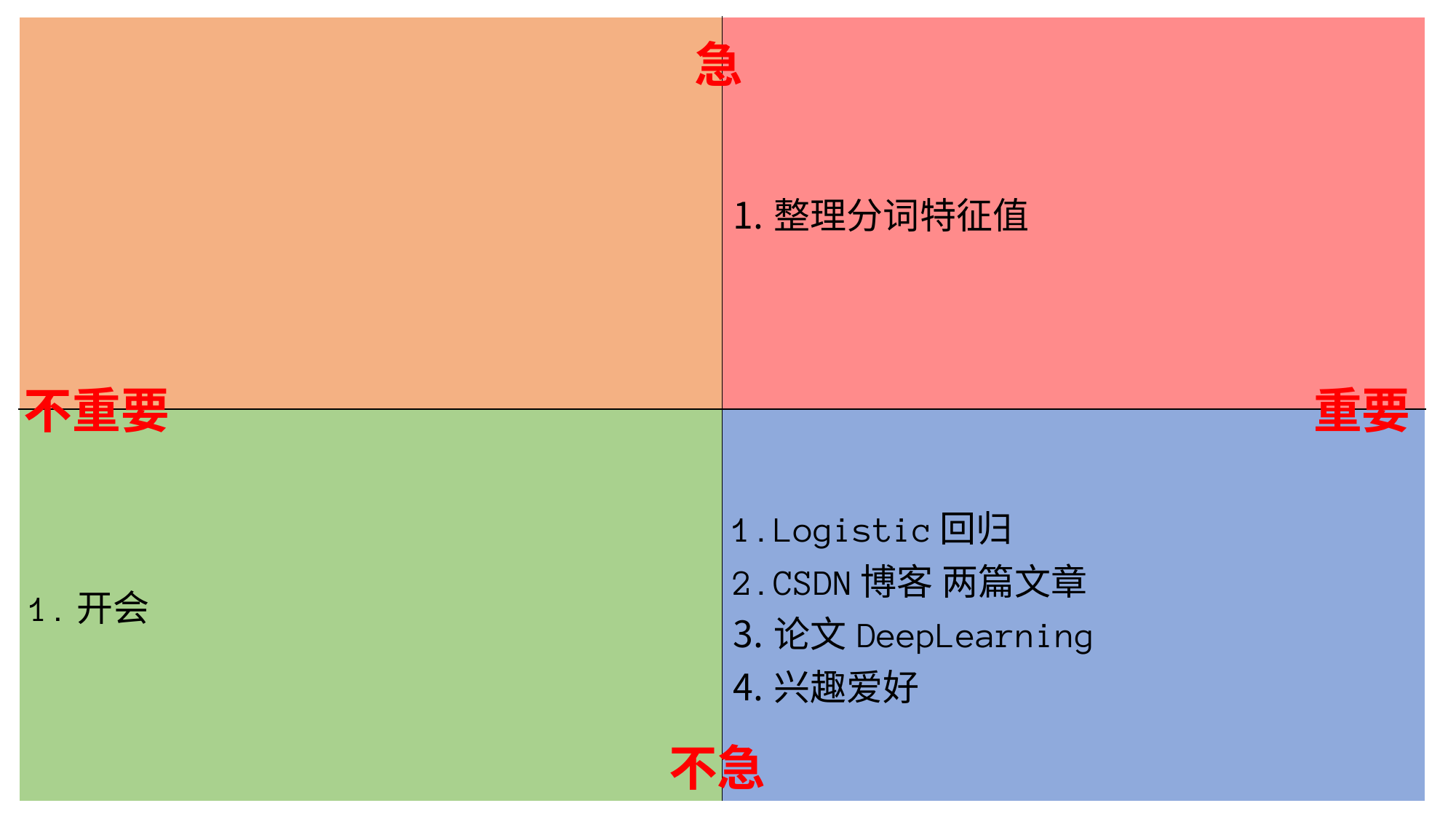

|  | 整理分词特征值 |
| --- | --- |
| 1.开会 | Logistic回归 CSDN博客 两篇文章 论文DeepLearning 兴趣爱好 |
急
不重要
重要
不急